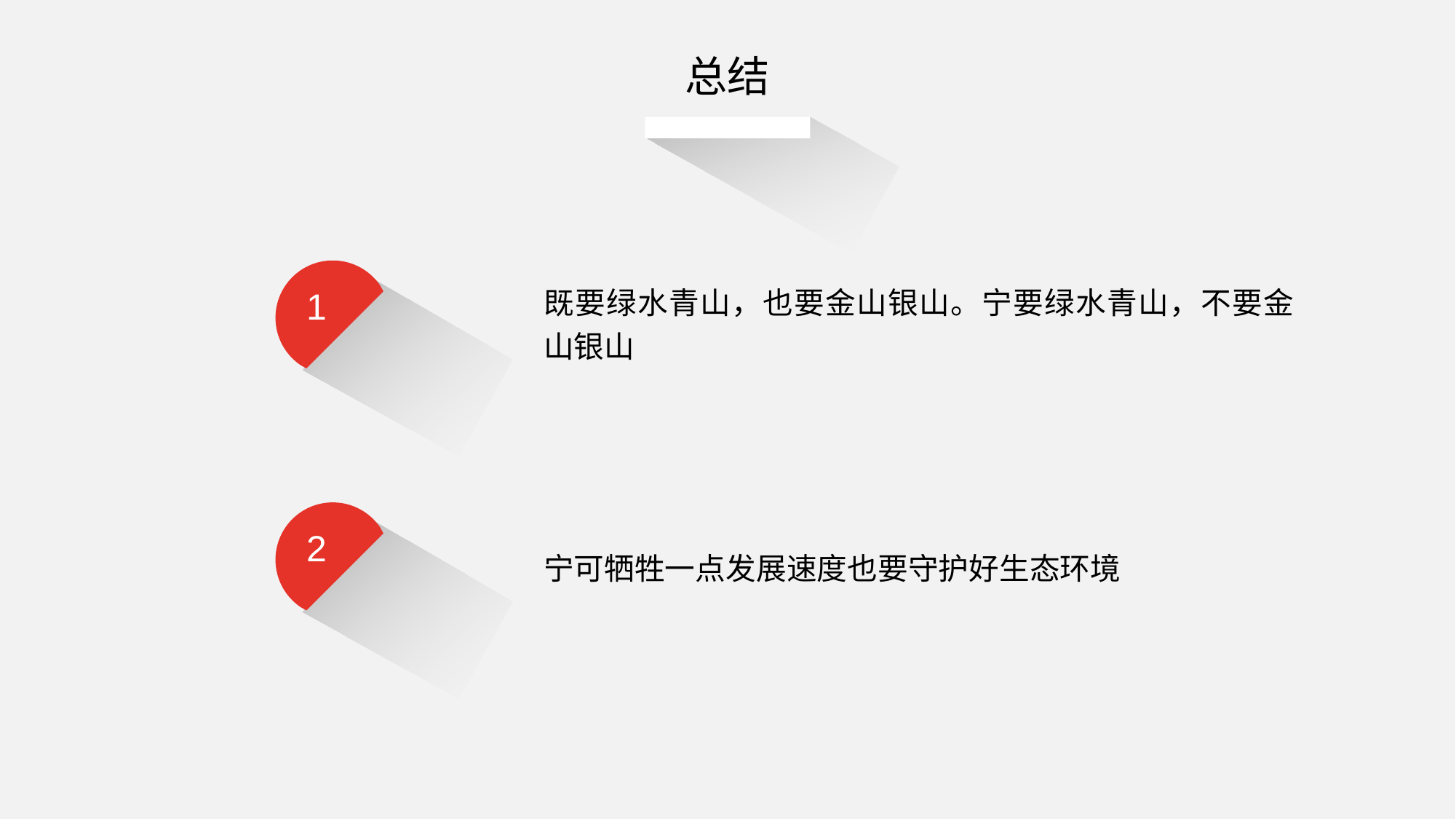

总结

1

既要绿水青山，也要金山银山。宁要绿水青山，不要金山银山

2

宁可牺牲一点发展速度也要守护好生态环境